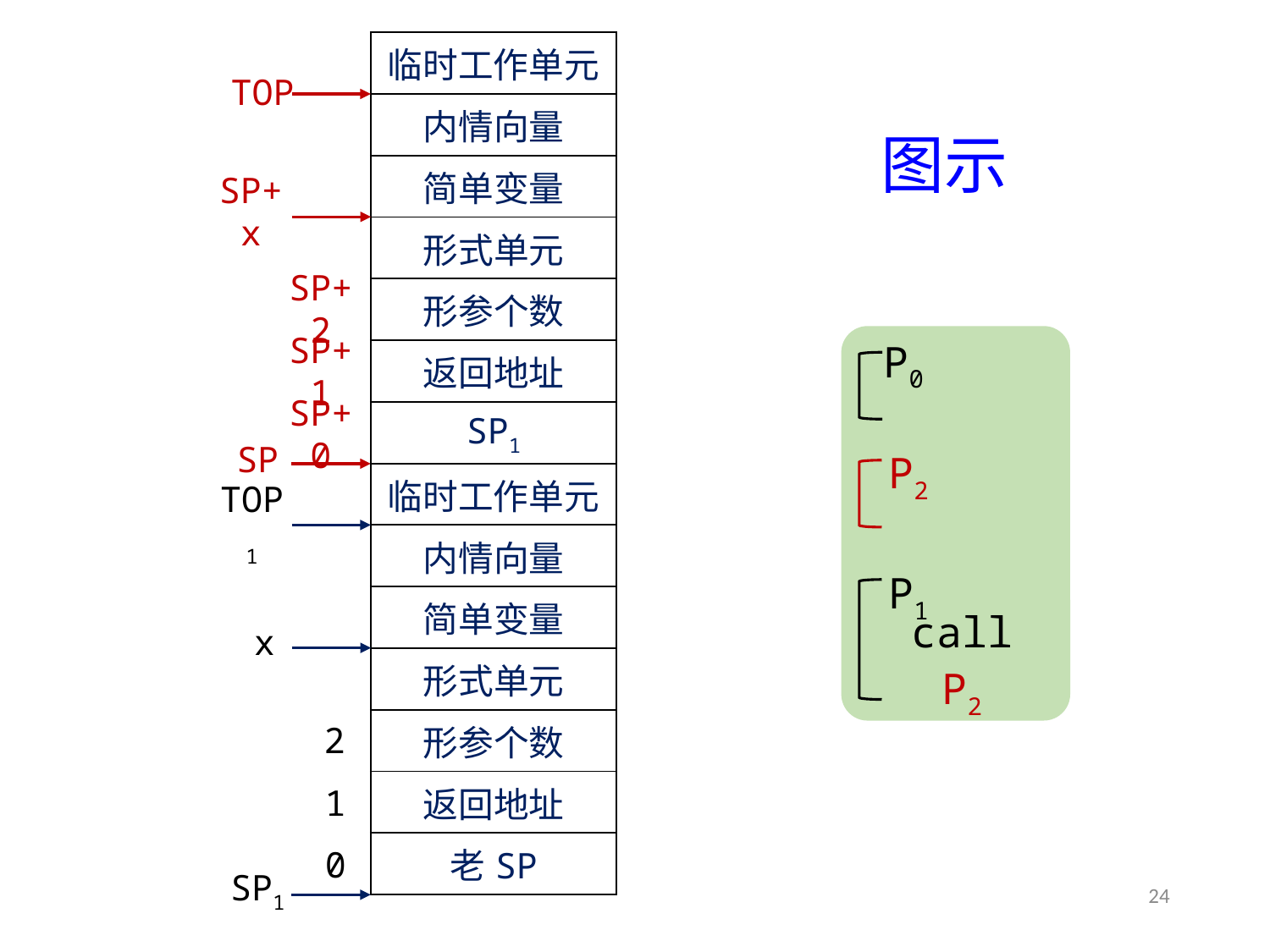

| 临时工作单元 |
| --- |
| 内情向量 |
| 简单变量 |
| 形式单元 |
| 形参个数 |
| 返回地址 |
| SP1 |
SP+x
SP+2
SP+1
SP+0
TOP
SP
# 图示

P0

P2

P1

call P2
| 临时工作单元 |
| --- |
| 内情向量 |
| 简单变量 |
| 形式单元 |
| 形参个数 |
| 返回地址 |
| 老SP |
x
2
1
0
TOP1
SP1
24